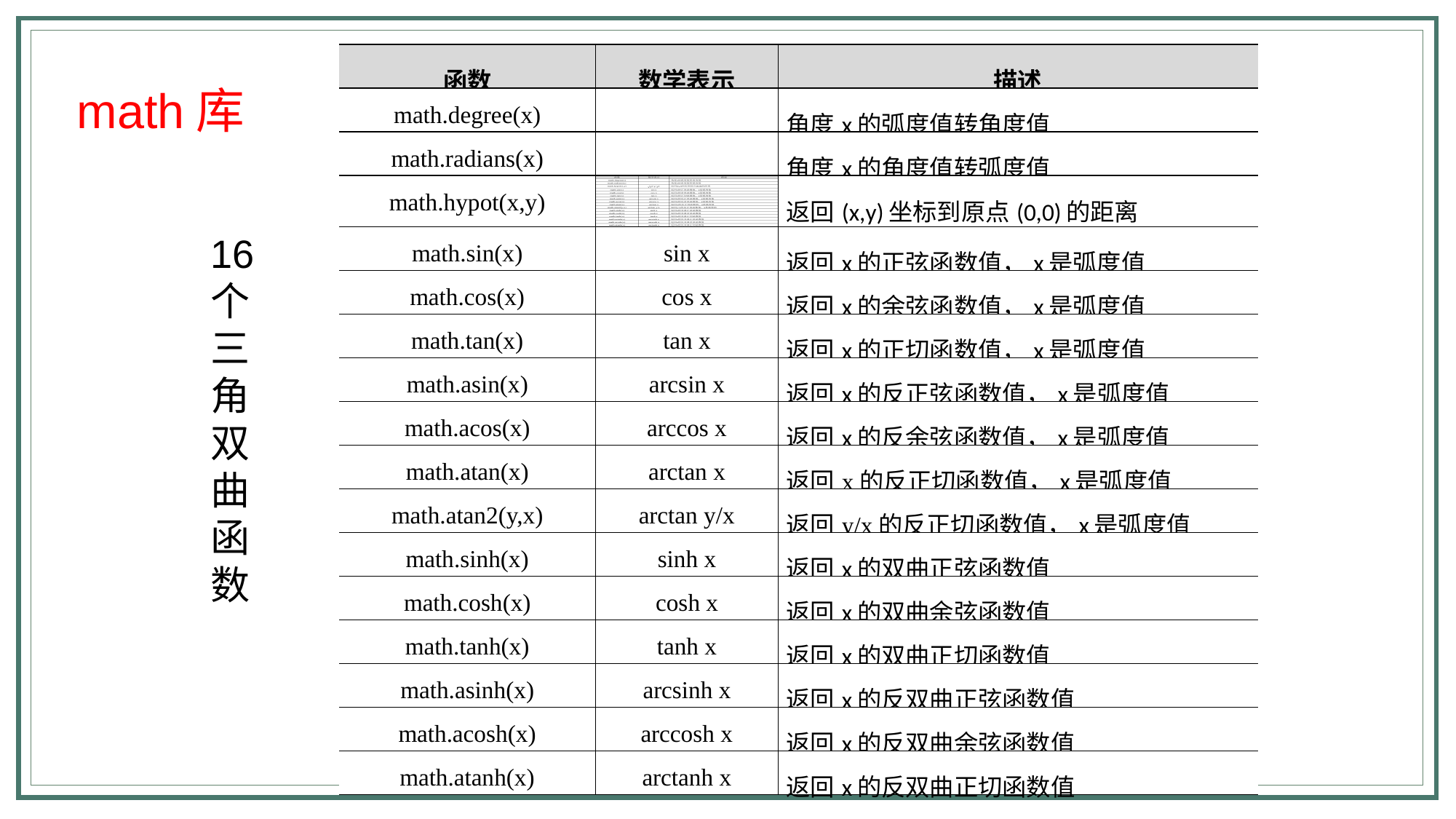

math库

| 函数 | 数学表示 | 描述 |
| --- | --- | --- |
| math.degree(x) |  | 角度x的弧度值转角度值 |
| math.radians(x) |  | 角度x的角度值转弧度值 |
| math.hypot(x,y) |  | 返回(x,y)坐标到原点(0,0)的距离 |
| math.sin(x) | sin x | 返回x的正弦函数值，x是弧度值 |
| math.cos(x) | cos x | 返回x的余弦函数值，x是弧度值 |
| math.tan(x) | tan x | 返回x的正切函数值，x是弧度值 |
| math.asin(x) | arcsin x | 返回x的反正弦函数值，x是弧度值 |
| math.acos(x) | arccos x | 返回x的反余弦函数值，x是弧度值 |
| math.atan(x) | arctan x | 返回x的反正切函数值，x是弧度值 |
| math.atan2(y,x) | arctan y/x | 返回y/x的反正切函数值，x是弧度值 |
| math.sinh(x) | sinh x | 返回x的双曲正弦函数值 |
| math.cosh(x) | cosh x | 返回x的双曲余弦函数值 |
| math.tanh(x) | tanh x | 返回x的双曲正切函数值 |
| math.asinh(x) | arcsinh x | 返回x的反双曲正弦函数值 |
| math.acosh(x) | arccosh x | 返回x的反双曲余弦函数值 |
| math.atanh(x) | arctanh x | 返回x的反双曲正切函数值 |
16
个
三
角
双
曲
函
数